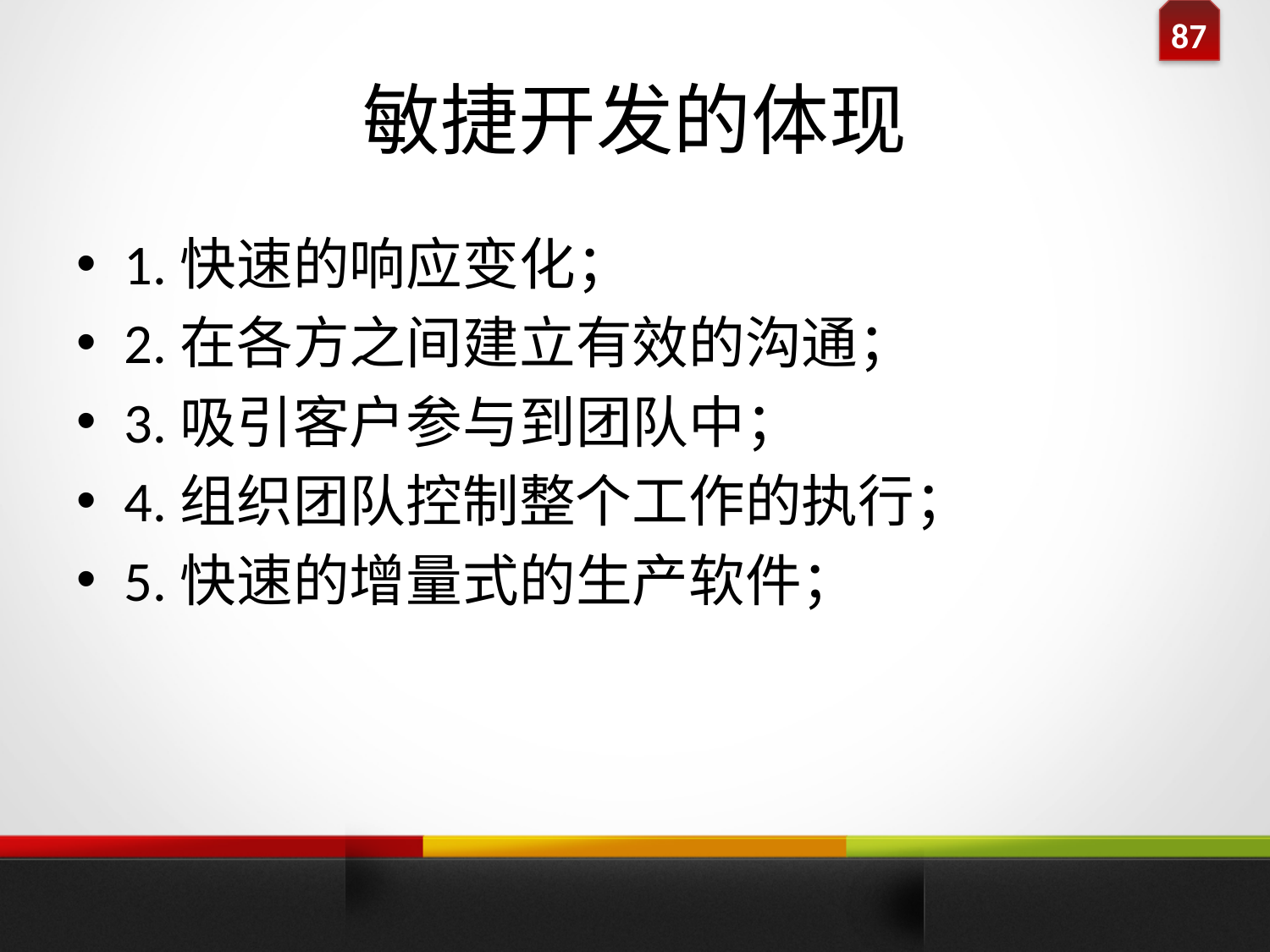

# 敏捷开发的体现
1.快速的响应变化；
2.在各方之间建立有效的沟通；
3.吸引客户参与到团队中；
4.组织团队控制整个工作的执行；
5.快速的增量式的生产软件；

87